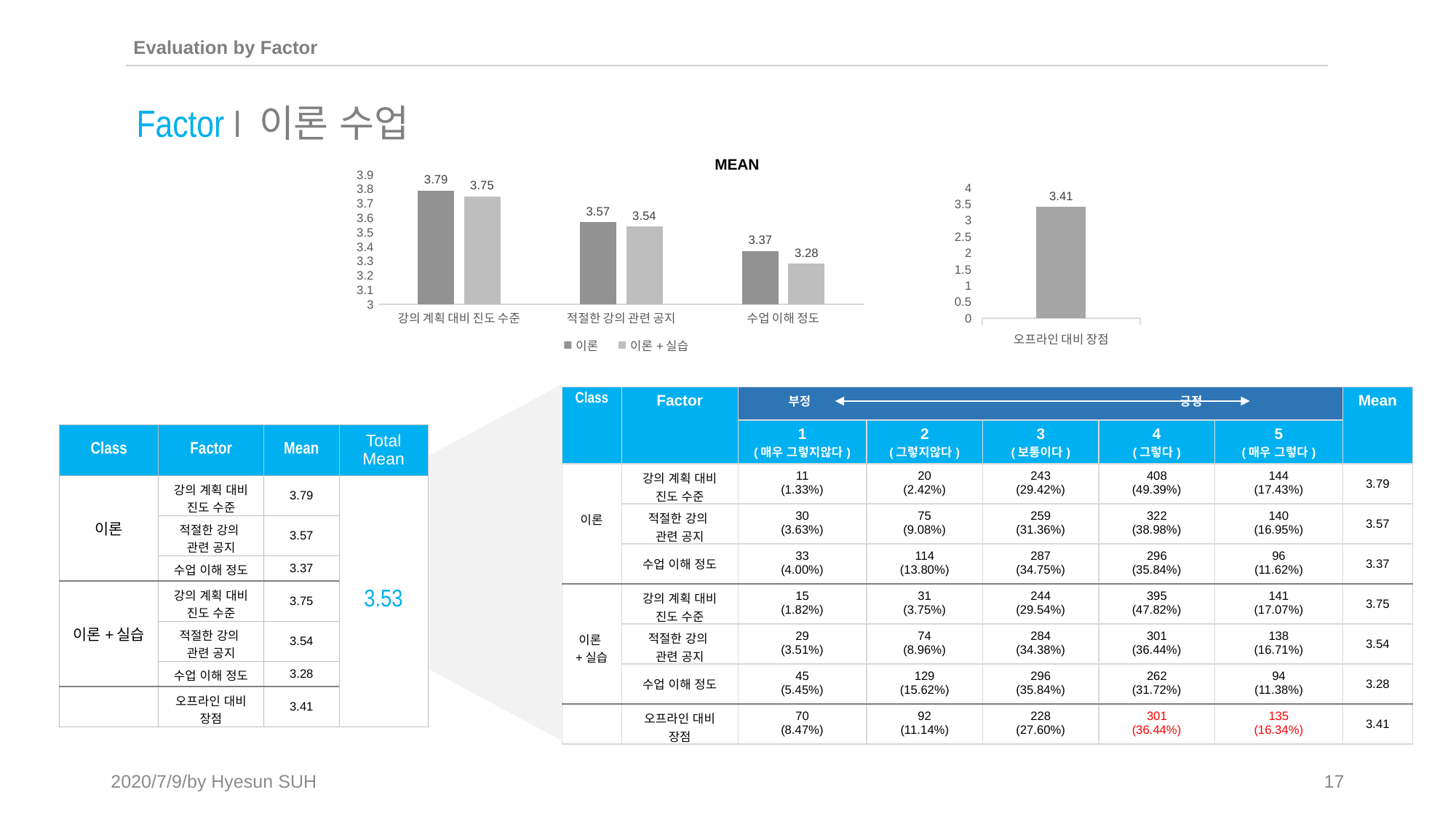

Evaluation by Factor
Factor I 이론 수업

### Chart

| Category | 평균 |
|---|---|
| 오프라인 대비 장점 | 3.41 |

### Chart

| Category | 이론 | 이론+실습 |
|---|---|---|
| 강의 계획 대비 진도 수준 | 3.79 | 3.75 |
| 적절한 강의 관련 공지 | 3.57 | 3.54 |
| 수업 이해 정도 | 3.37 | 3.28 |
MEAN
| Class | Factor |  |  |  |  |  | Mean |
| --- | --- | --- | --- | --- | --- | --- | --- |
|  |  | 1 (매우 그렇지않다) | 2 (그렇지않다) | 3 (보통이다) | 4 (그렇다) | 5 (매우 그렇다) |  |
| 이론 | 강의 계획 대비 진도 수준 | 11 (1.33%) | 20 (2.42%) | 243 (29.42%) | 408 (49.39%) | 144 (17.43%) | 3.79 |
|  | 적절한 강의 관련 공지 | 30 (3.63%) | 75 (9.08%) | 259 (31.36%) | 322 (38.98%) | 140 (16.95%) | 3.57 |
|  | 수업 이해 정도 | 33 (4.00%) | 114 (13.80%) | 287 (34.75%) | 296 (35.84%) | 96 (11.62%) | 3.37 |
| 이론+실습 | 강의 계획 대비 진도 수준 | 15 (1.82%) | 31 (3.75%) | 244 (29.54%) | 395 (47.82%) | 141 (17.07%) | 3.75 |
|  | 적절한 강의 관련 공지 | 29 (3.51%) | 74 (8.96%) | 284 (34.38%) | 301 (36.44%) | 138 (16.71%) | 3.54 |
|  | 수업 이해 정도 | 45 (5.45%) | 129 (15.62%) | 296 (35.84%) | 262 (31.72%) | 94 (11.38%) | 3.28 |
|  | 오프라인 대비 장점 | 70 (8.47%) | 92 (11.14%) | 228 (27.60%) | 301 (36.44%) | 135 (16.34%) | 3.41 |
부정                                                                                                           긍정
| Class | Factor | Mean | Total Mean |
| --- | --- | --- | --- |
| 이론 | 강의 계획 대비 진도 수준 | 3.79 | 3.53 |
|  | 적절한 강의 관련 공지 | 3.57 |  |
|  | 수업 이해 정도 | 3.37 |  |
| 이론+실습 | 강의 계획 대비 진도 수준 | 3.75 |  |
|  | 적절한 강의 관련 공지 | 3.54 |  |
|  | 수업 이해 정도 | 3.28 |  |
|  | 오프라인 대비 장점 | 3.41 |  |

2020/7/9/by Hyesun SUH
17